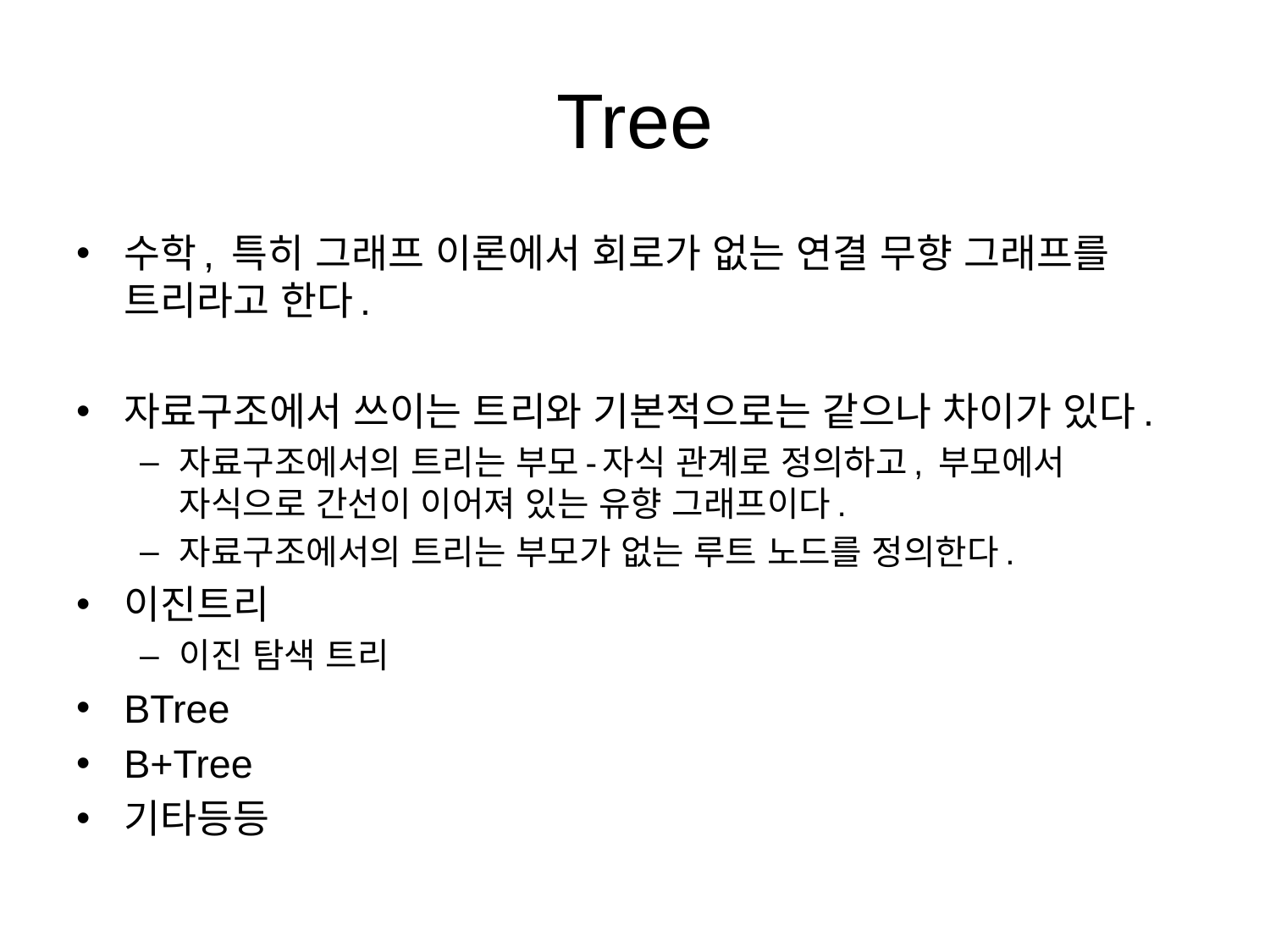

# Tree
수학, 특히 그래프 이론에서 회로가 없는 연결 무향 그래프를 트리라고 한다.

자료구조에서 쓰이는 트리와 기본적으로는 같으나 차이가 있다.
자료구조에서의 트리는 부모-자식 관계로 정의하고, 부모에서 자식으로 간선이 이어져 있는 유향 그래프이다.
자료구조에서의 트리는 부모가 없는 루트 노드를 정의한다.
이진트리
이진 탐색 트리
BTree
B+Tree
기타등등